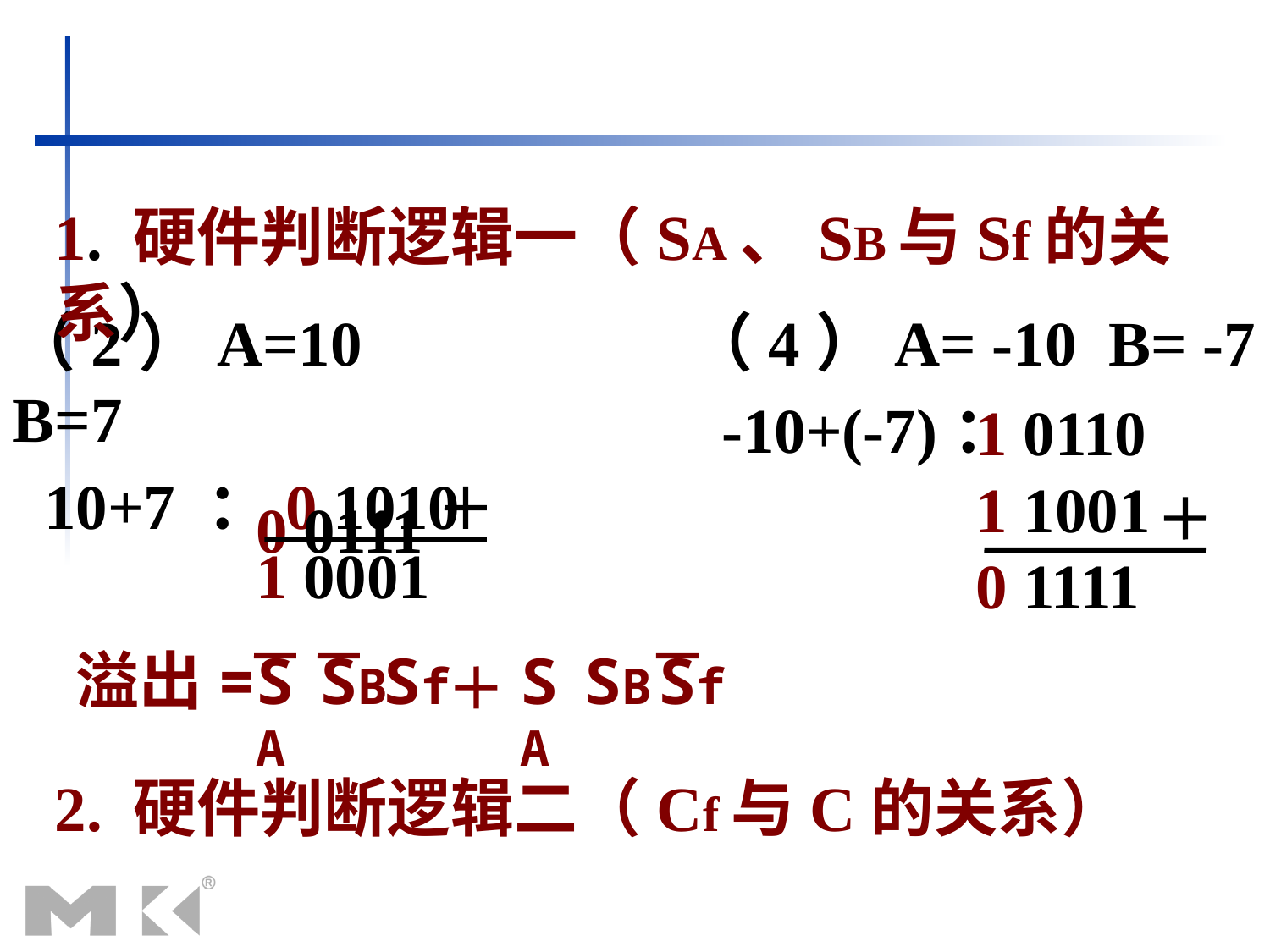

1. 硬件判断逻辑一（SA、SB与Sf的关系）
（2）A=10  B=7
  10+7 ：0 1010

0 0111

1 0001

（4）A= -10  B= -7
  -10+(-7)：
1 0110
1 1001

0 1111

溢出=
SA
SB
Sf
SA
SB
Sf

2. 硬件判断逻辑二（Cf与C的关系）